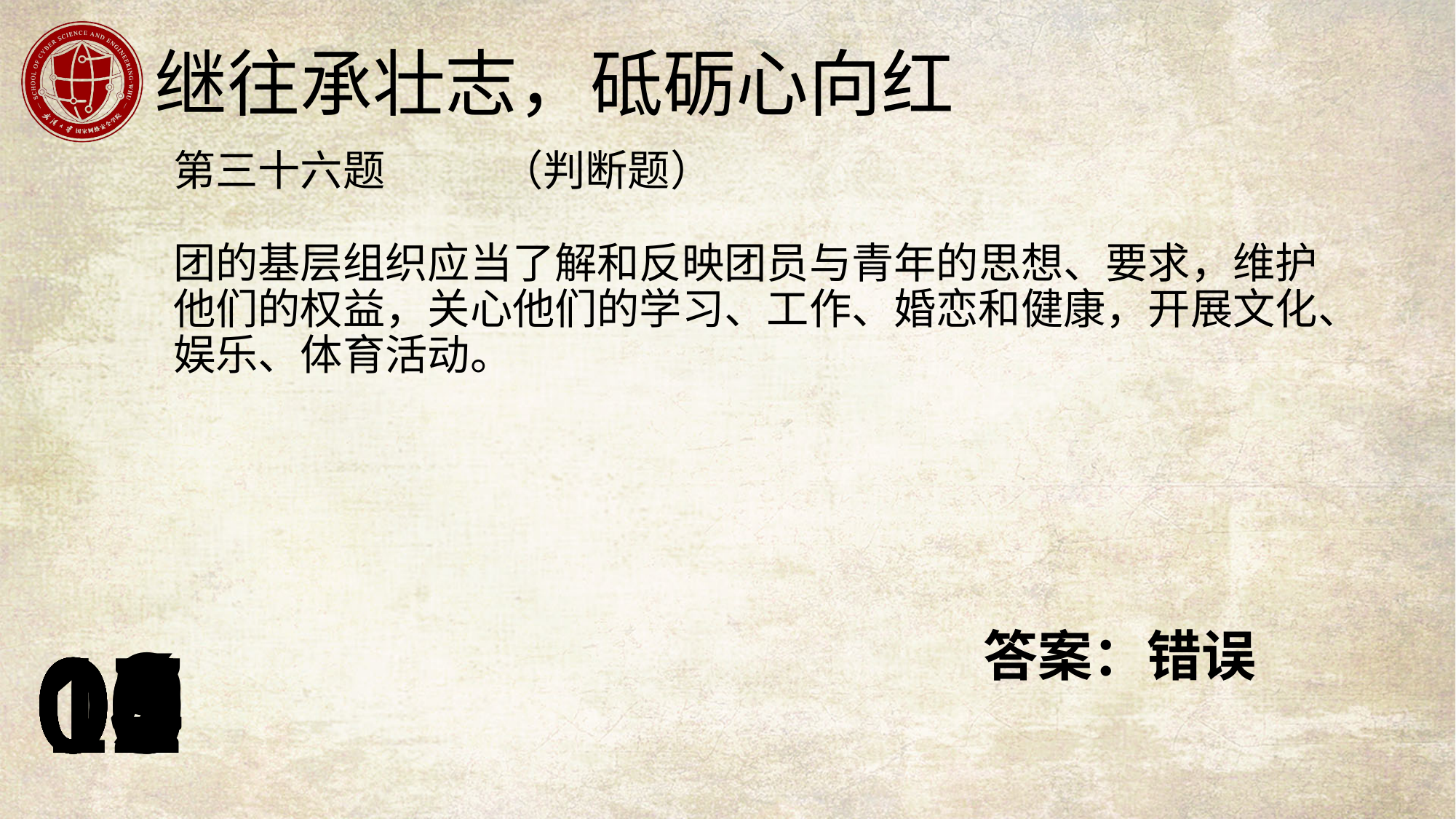

第三十六题		（判断题）
团的基层组织应当了解和反映团员与青年的思想、要求，维护他们的权益，关心他们的学习、工作、婚恋和健康，开展文化、娱乐、体育活动。
答案：错误